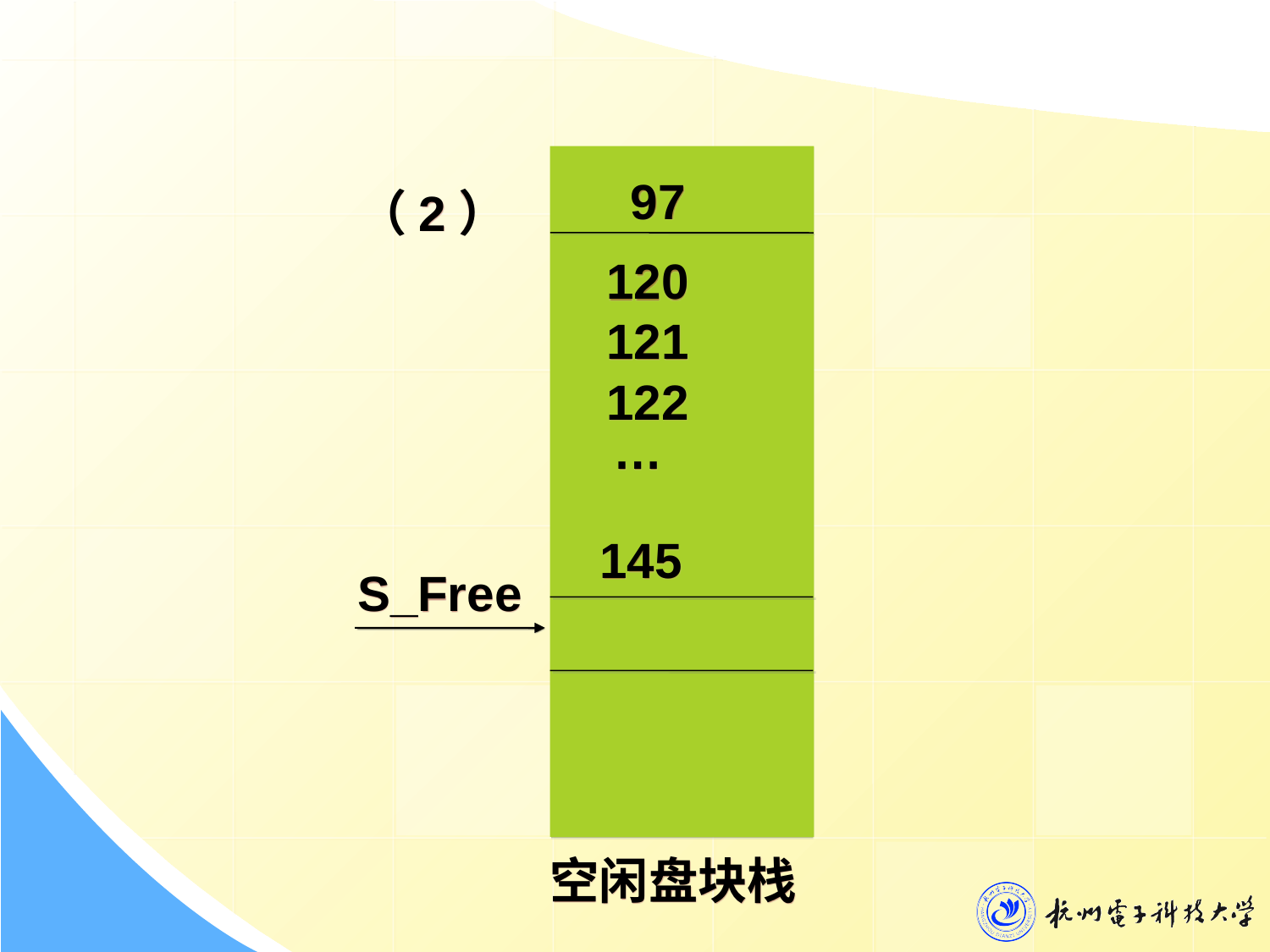

#

 97
（2）

120
121
122
…
145
S_Free

空闲盘块栈